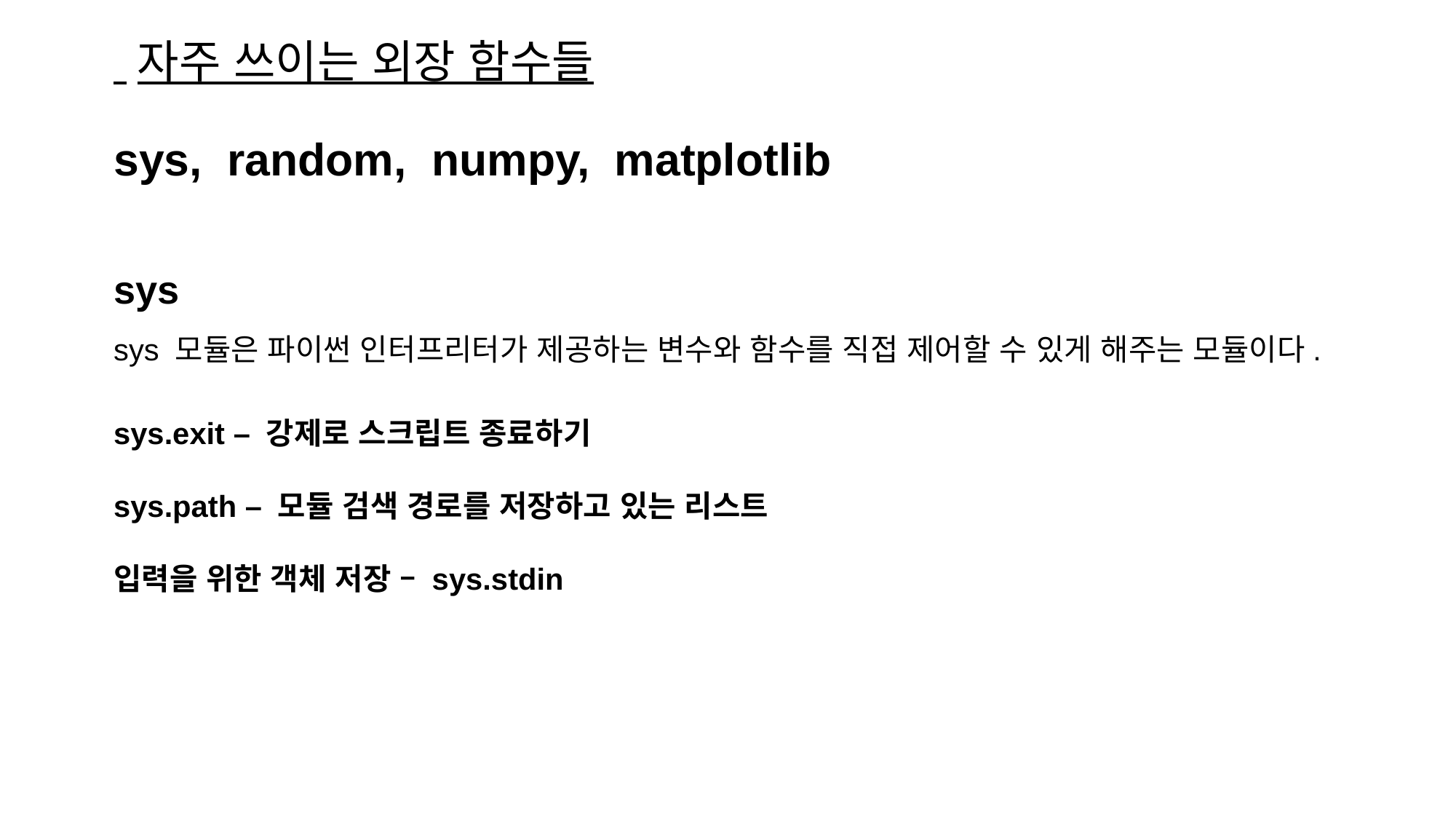

# 자주 쓰이는 외장 함수들 sys,  random,  numpy,  matplotlib
sys
sys 모듈은 파이썬 인터프리터가 제공하는 변수와 함수를 직접 제어할 수 있게 해주는 모듈이다.
sys.exit – 강제로 스크립트 종료하기

sys.path – 모듈 검색 경로를 저장하고 있는 리스트

입력을 위한 객체 저장 – sys.stdin